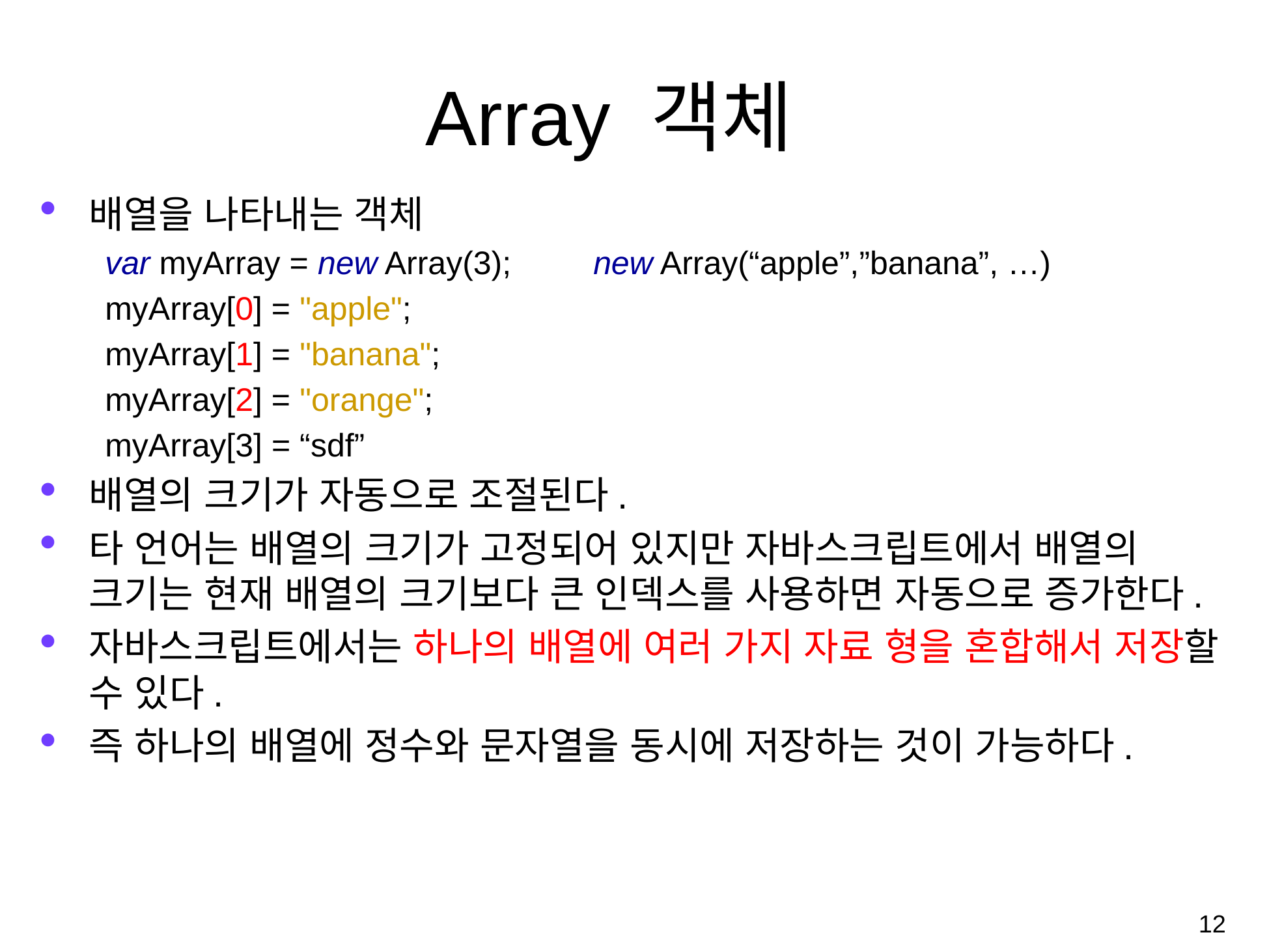

# Array 객체
배열을 나타내는 객체
var myArray = new Array(3);	new Array(“apple”,”banana”, …)
myArray[0] = "apple";
myArray[1] = "banana";
myArray[2] = "orange";
myArray[3] = “sdf”
배열의 크기가 자동으로 조절된다.
타 언어는 배열의 크기가 고정되어 있지만 자바스크립트에서 배열의 크기는 현재 배열의 크기보다 큰 인덱스를 사용하면 자동으로 증가한다.
자바스크립트에서는 하나의 배열에 여러 가지 자료 형을 혼합해서 저장할 수 있다.
즉 하나의 배열에 정수와 문자열을 동시에 저장하는 것이 가능하다.
12